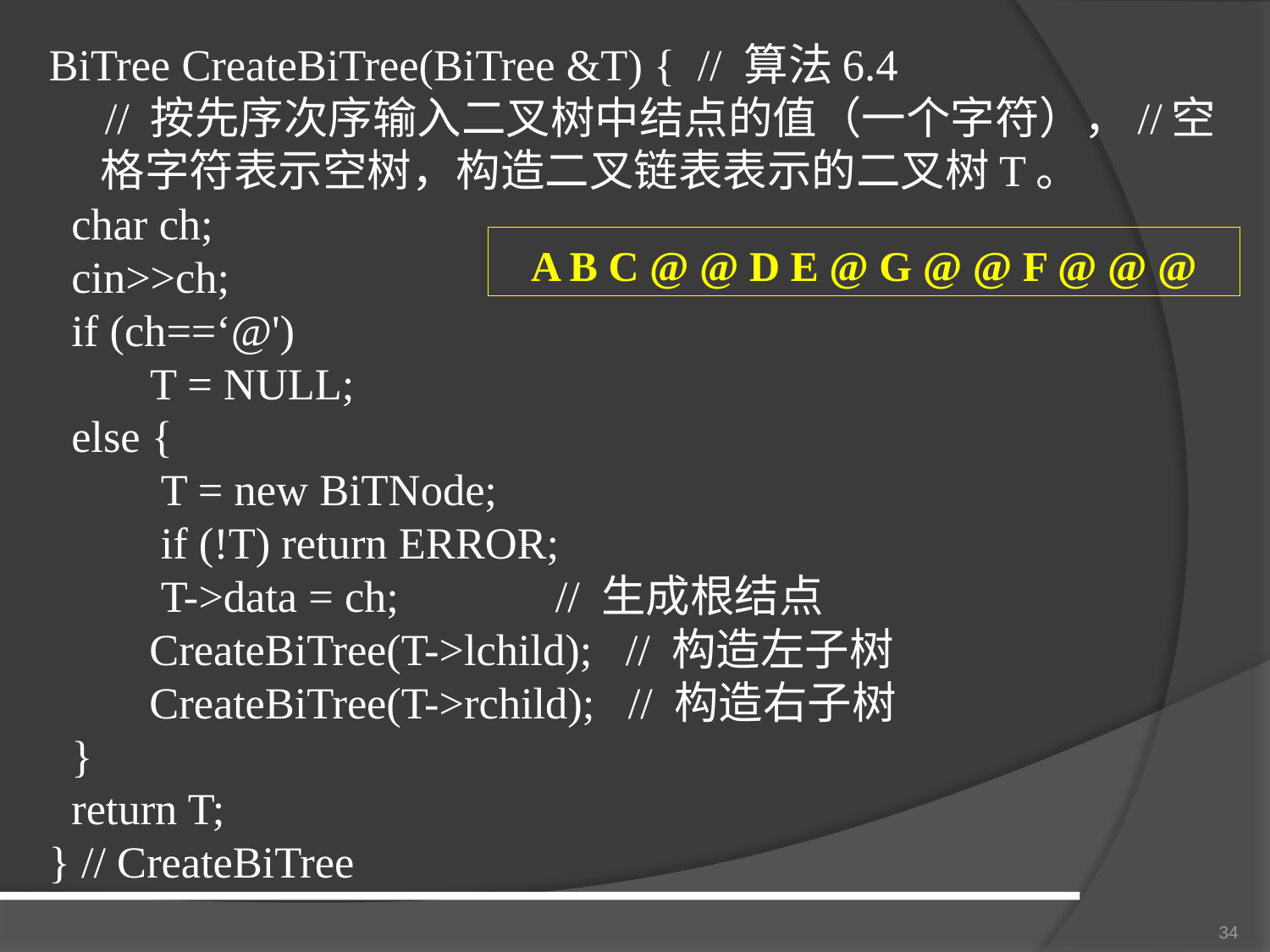

BiTree CreateBiTree(BiTree &T) {  // 算法6.4
     // 按先序次序输入二叉树中结点的值（一个字符），//空格字符表示空树，构造二叉链表表示的二叉树T。
  char ch;
  cin>>ch;
  if (ch==‘@')
         T = NULL;
  else {
     T = new BiTNode;
     if (!T) return ERROR;
     T->data = ch;              // 生成根结点
    CreateBiTree(T->lchild);   // 构造左子树
    CreateBiTree(T->rchild);   // 构造右子树
  }
  return T;
} // CreateBiTree
A B C @ @ D E @ G @ @ F @ @ @
34